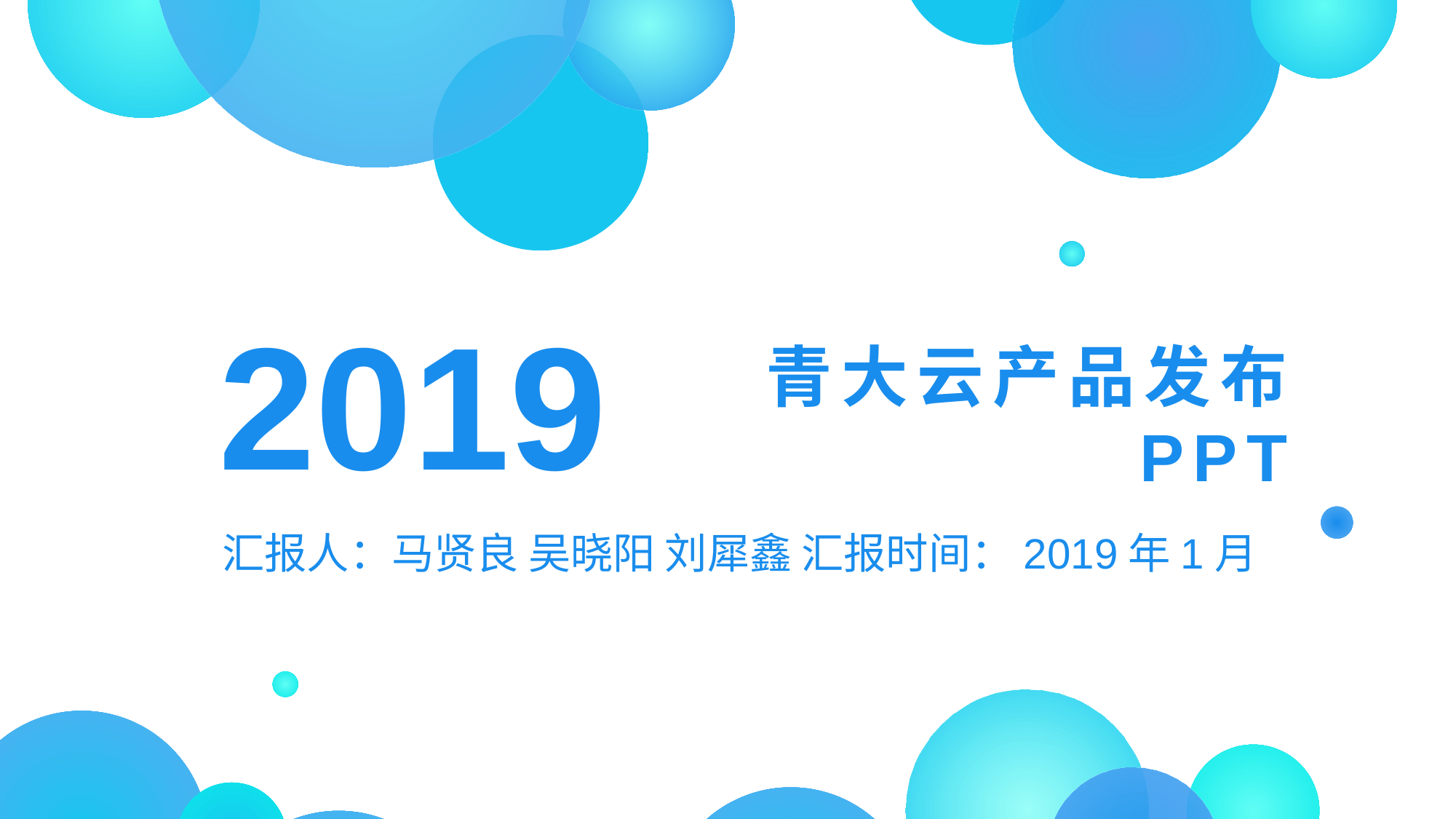

2019
青大云产品发布
PPT

汇报人：马贤良 吴晓阳 刘犀鑫 汇报时间：2019年1月